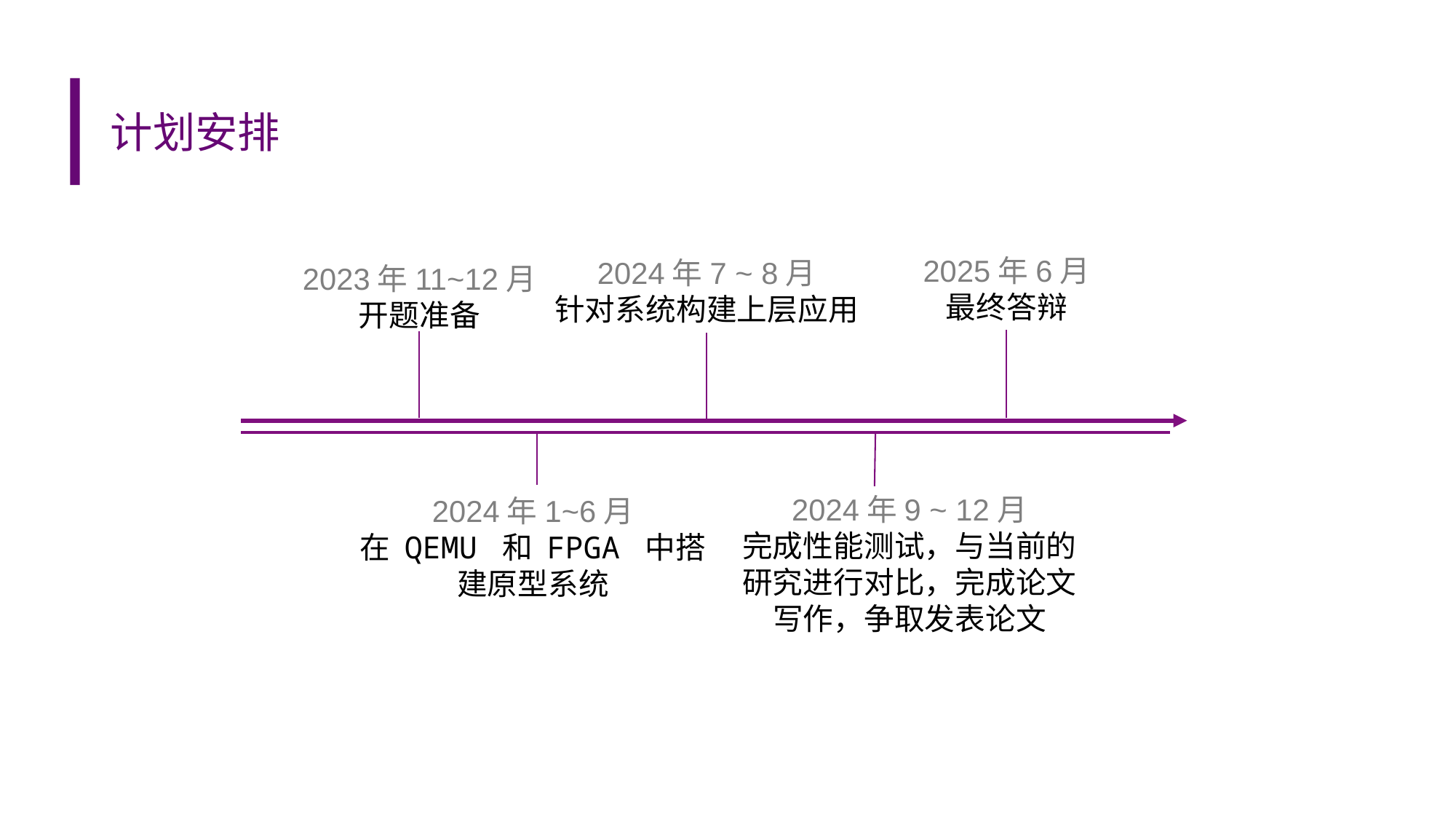

# 计划安排
2025年6月
最终答辩
2024年7 ~ 8月
针对系统构建上层应用
2023年11~12月
开题准备
2024年9 ~ 12月
完成性能测试，与当前的研究进行对比，完成论文写作，争取发表论文

2024年1~6月
在 QEMU 和 FPGA 中搭建原型系统